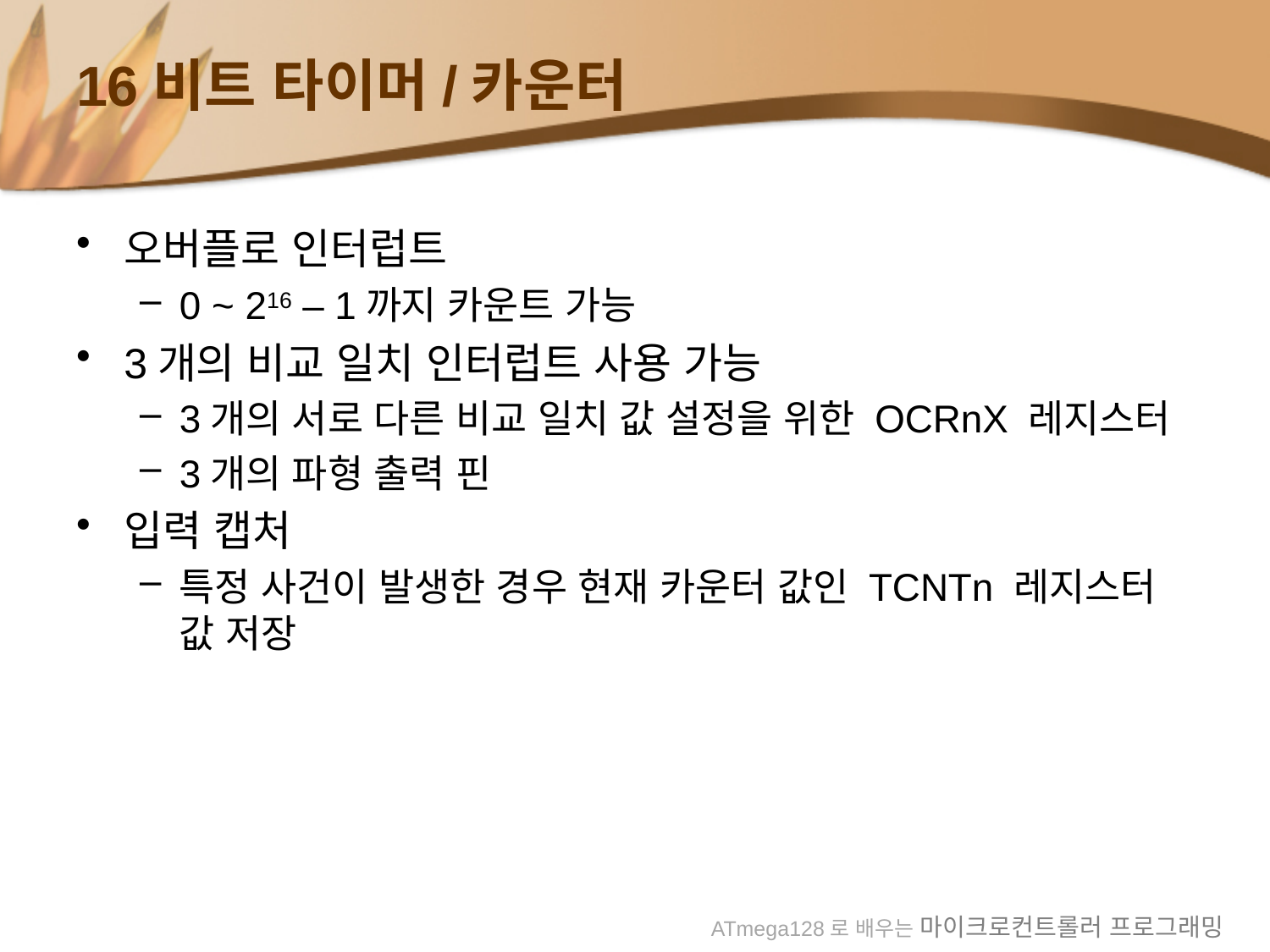

# 16비트 타이머/카운터
오버플로 인터럽트
0 ~ 216 – 1까지 카운트 가능
3개의 비교 일치 인터럽트 사용 가능
3개의 서로 다른 비교 일치 값 설정을 위한 OCRnX 레지스터
3개의 파형 출력 핀
입력 캡처
특정 사건이 발생한 경우 현재 카운터 값인 TCNTn 레지스터 값 저장